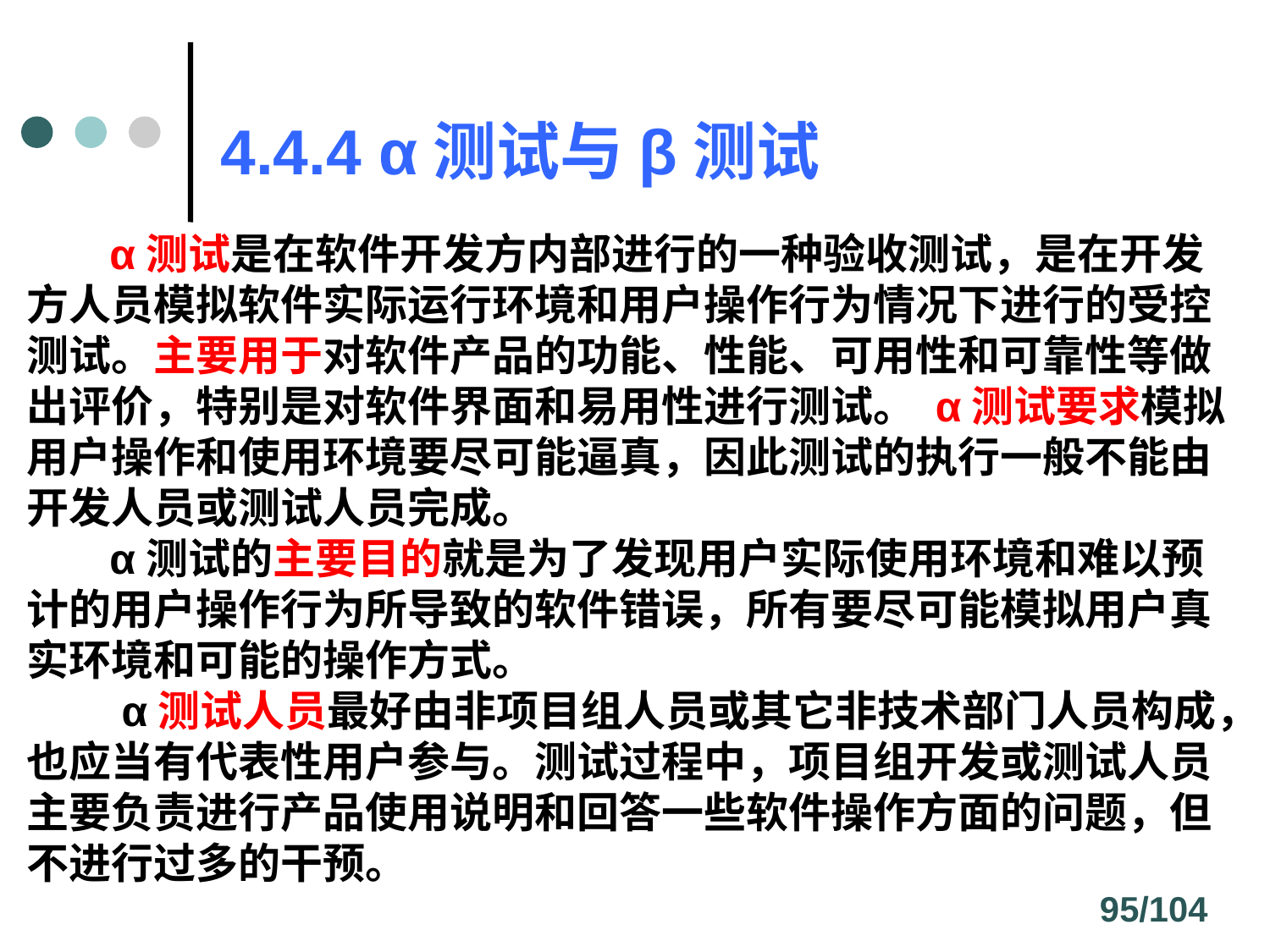

# 4.4.4 α测试与β测试
       α测试是在软件开发方内部进行的一种验收测试，是在开发方人员模拟软件实际运行环境和用户操作行为情况下进行的受控测试。主要用于对软件产品的功能、性能、可用性和可靠性等做出评价，特别是对软件界面和易用性进行测试。 α测试要求模拟用户操作和使用环境要尽可能逼真，因此测试的执行一般不能由开发人员或测试人员完成。
       α测试的主要目的就是为了发现用户实际使用环境和难以预计的用户操作行为所导致的软件错误，所有要尽可能模拟用户真实环境和可能的操作方式。
        α测试人员最好由非项目组人员或其它非技术部门人员构成，也应当有代表性用户参与。测试过程中，项目组开发或测试人员主要负责进行产品使用说明和回答一些软件操作方面的问题，但不进行过多的干预。
95/104